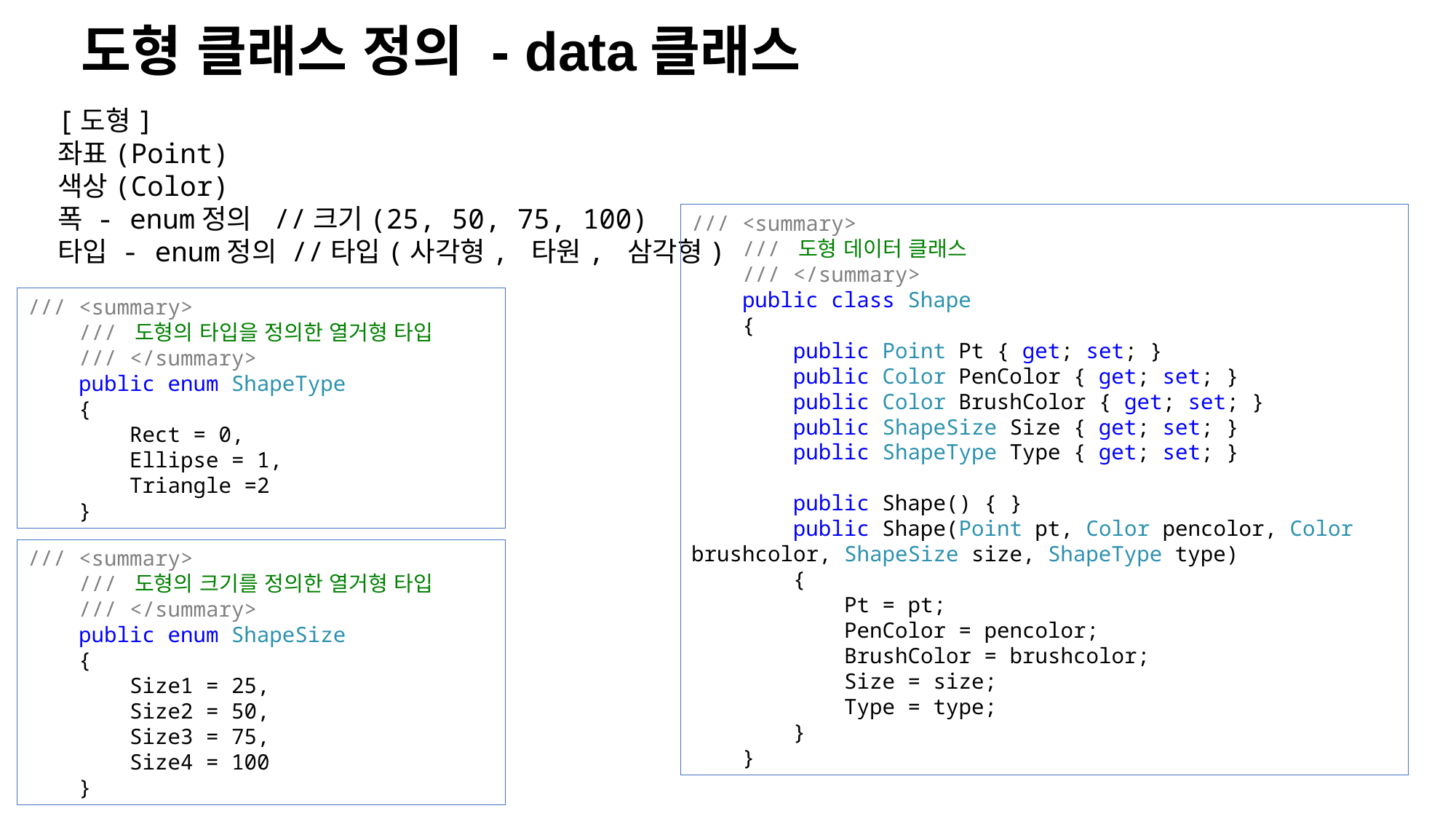

도형 클래스 정의 - data클래스
[도형]
좌표(Point)
색상(Color)
폭 - enum정의  //크기(25, 50, 75, 100)
타입 - enum정의 //타입(사각형, 타원, 삼각형)
/// <summary>
    /// 도형 데이터 클래스
    /// </summary>
    public class Shape
    {
        public Point Pt { get; set; }
        public Color PenColor { get; set; }
        public Color BrushColor { get; set; }
        public ShapeSize Size { get; set; }
        public ShapeType Type { get; set; }

        public Shape() { }
        public Shape(Point pt, Color pencolor, Color brushcolor, ShapeSize size, ShapeType type)
        {
            Pt = pt;
            PenColor = pencolor;
            BrushColor = brushcolor;
            Size = size;
            Type = type;
        }
    }
/// <summary>
    /// 도형의 타입을 정의한 열거형 타입
    /// </summary>
    public enum ShapeType
    {
        Rect = 0,
        Ellipse = 1,
        Triangle =2
    }
/// <summary>
    /// 도형의 크기를 정의한 열거형 타입
    /// </summary>
    public enum ShapeSize
    {
        Size1 = 25,
        Size2 = 50,
        Size3 = 75,
        Size4 = 100
    }